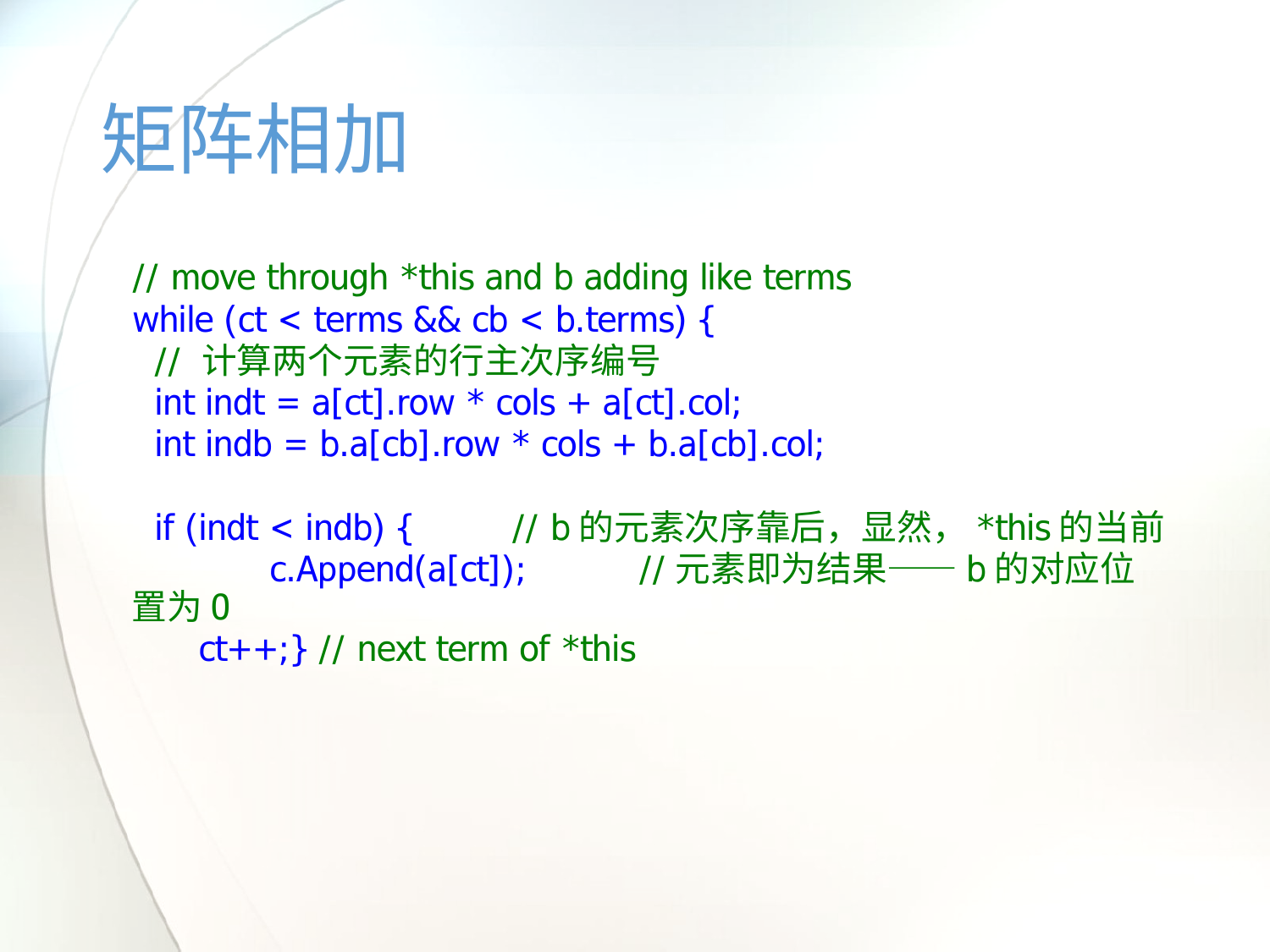

# 矩阵相加
   // move through *this and b adding like terms
   while (ct < terms && cb < b.terms) {
     // 计算两个元素的行主次序编号
     int indt = a[ct].row * cols + a[ct].col;
     int indb = b.a[cb].row * cols + b.a[cb].col;

     if (indt < indb) {	// b的元素次序靠后，显然，*this的当前
   	 c.Append(a[ct]);	//元素即为结果——b的对应位置为0
         ct++;} // next term of *this